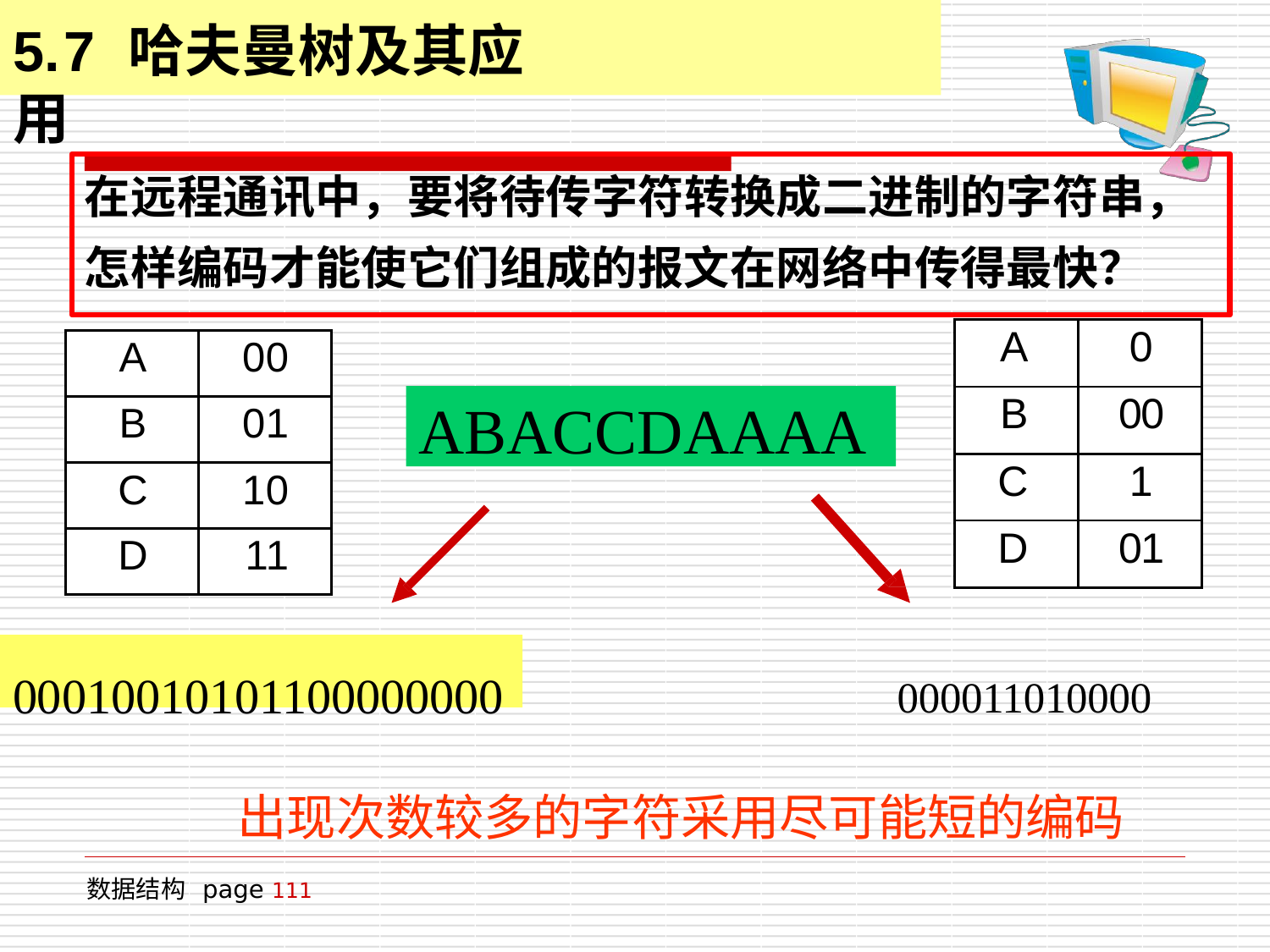

# 5.7	哈夫曼树及其应用

在远程通讯中，要将待传字符转换成二进制的字符串， 怎样编码才能使它们组成的报文在网络中传得最快？

| A | 0 |
| --- | --- |
| B | 00 |
| C | 1 |
| D | 01 |
| A | 00 |
| --- | --- |
| B | 01 |
| C | 10 |
| D | 11 |
ABACCDAAAA

00010010101100000000	000011010000

出现次数较多的字符采用尽可能短的编码

数据结构 page 111